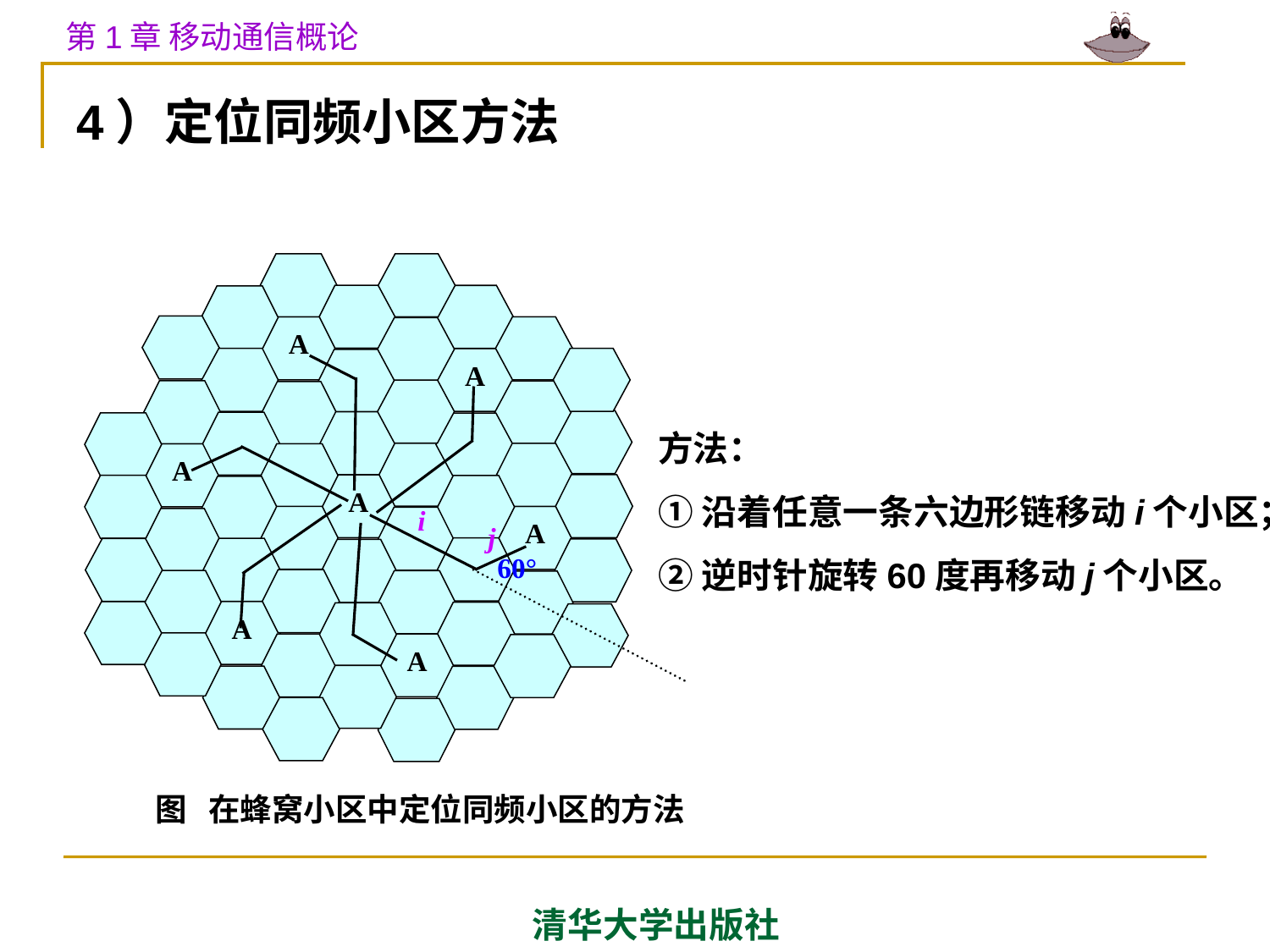

# 4）定位同频小区方法

A

A

A

A

A

A

A

i
 j
60°
方法：
①沿着任意一条六边形链移动i个小区；
②逆时针旋转60度再移动j个小区。
图   在蜂窝小区中定位同频小区的方法